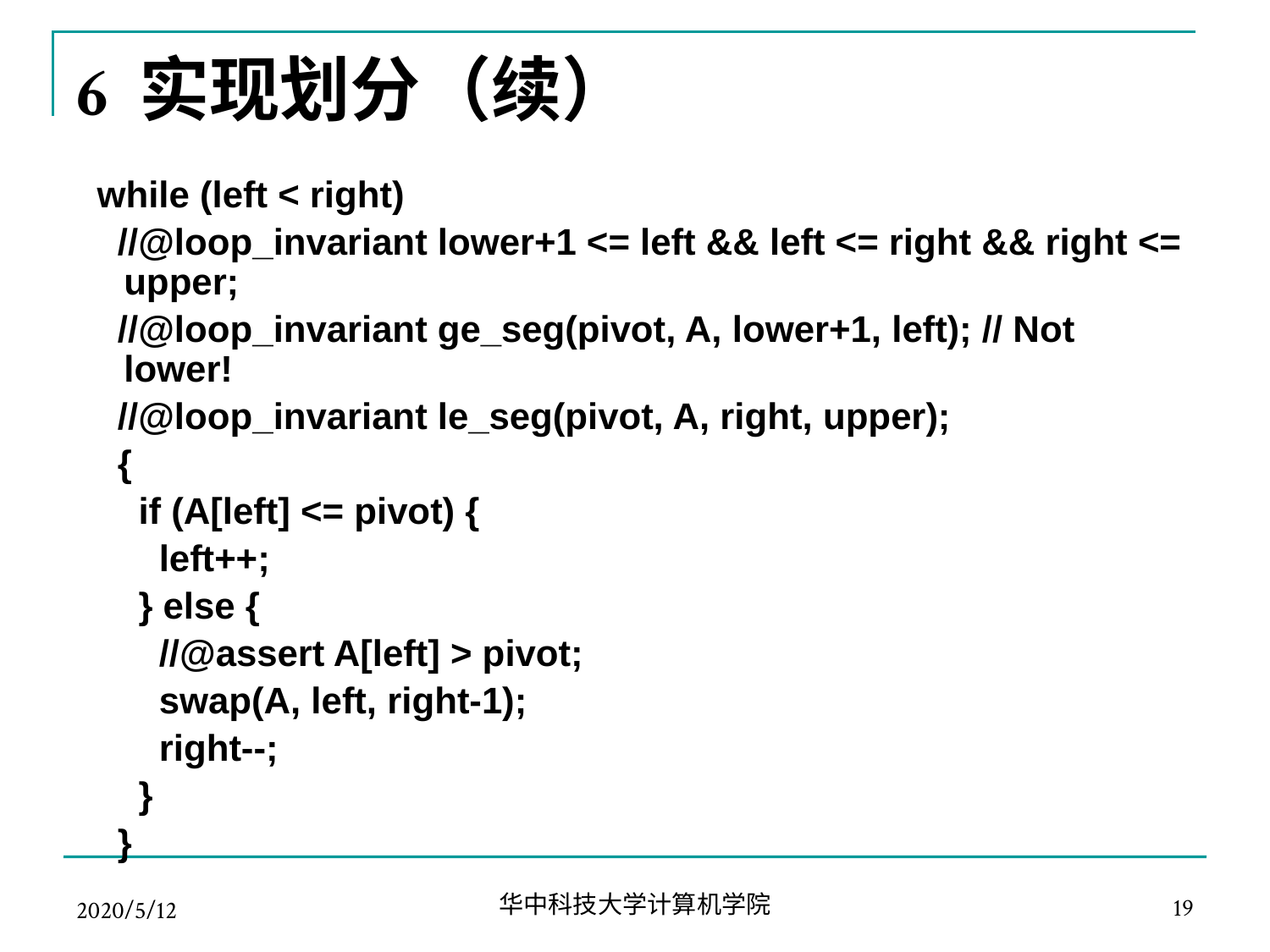

# 6 实现划分（续）
  while (left < right)
    //@loop_invariant lower+1 <= left && left <= right && right <= upper;
    //@loop_invariant ge_seg(pivot, A, lower+1, left); // Not lower!
    //@loop_invariant le_seg(pivot, A, right, upper);
    {
      if (A[left] <= pivot) {
        left++;
      } else {
        //@assert A[left] > pivot;
        swap(A, left, right-1);
        right--;
      }
    }
2020/5/12
19
华中科技大学计算机学院